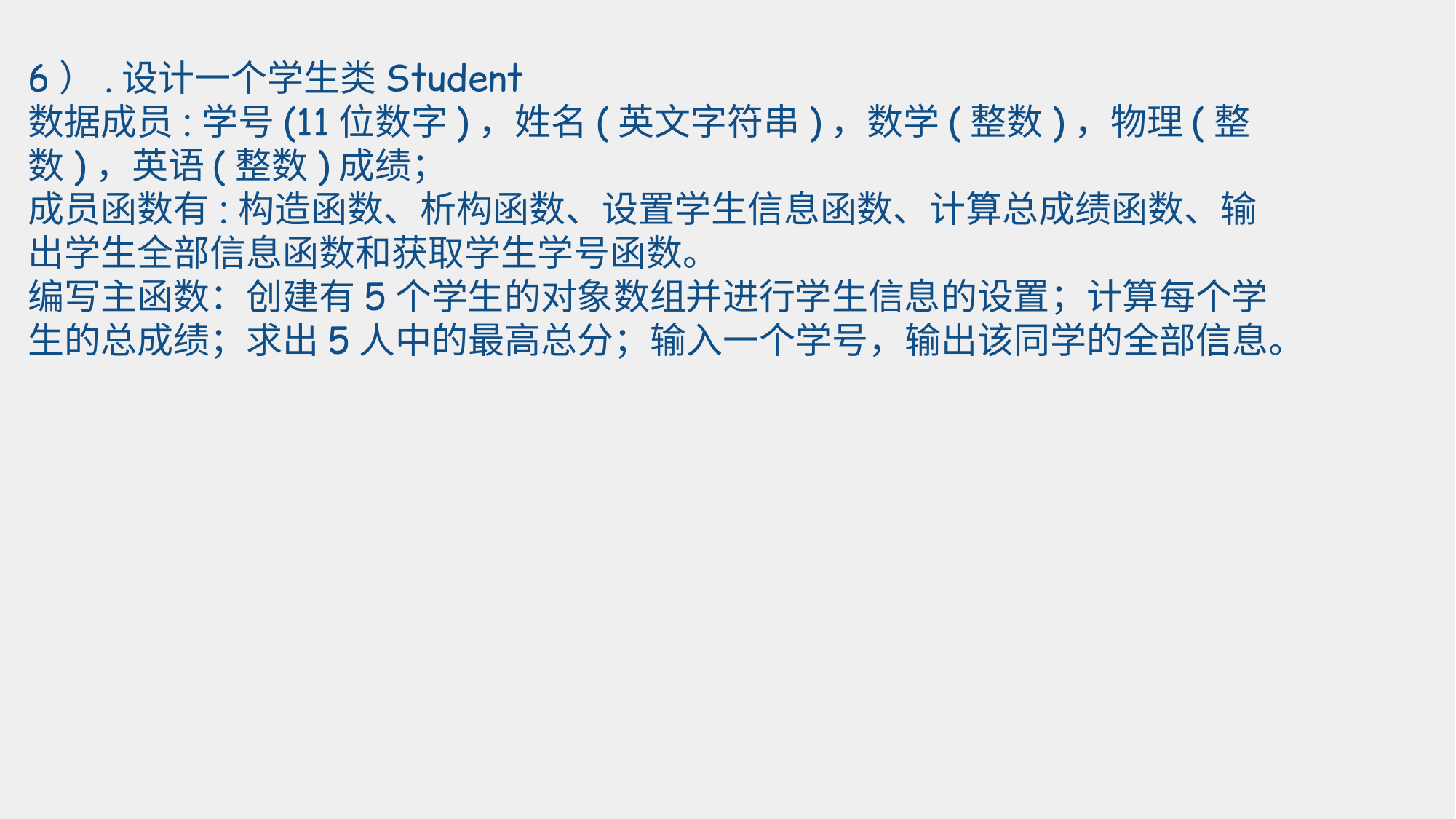

6）.设计一个学生类Student
数据成员:学号(11位数字)，姓名(英文字符串)，数学(整数)，物理(整数)，英语(整数)成绩；
成员函数有:构造函数、析构函数、设置学生信息函数、计算总成绩函数、输出学生全部信息函数和获取学生学号函数。
编写主函数：创建有5个学生的对象数组并进行学生信息的设置；计算每个学生的总成绩；求出5人中的最高总分；输入一个学号，输出该同学的全部信息。